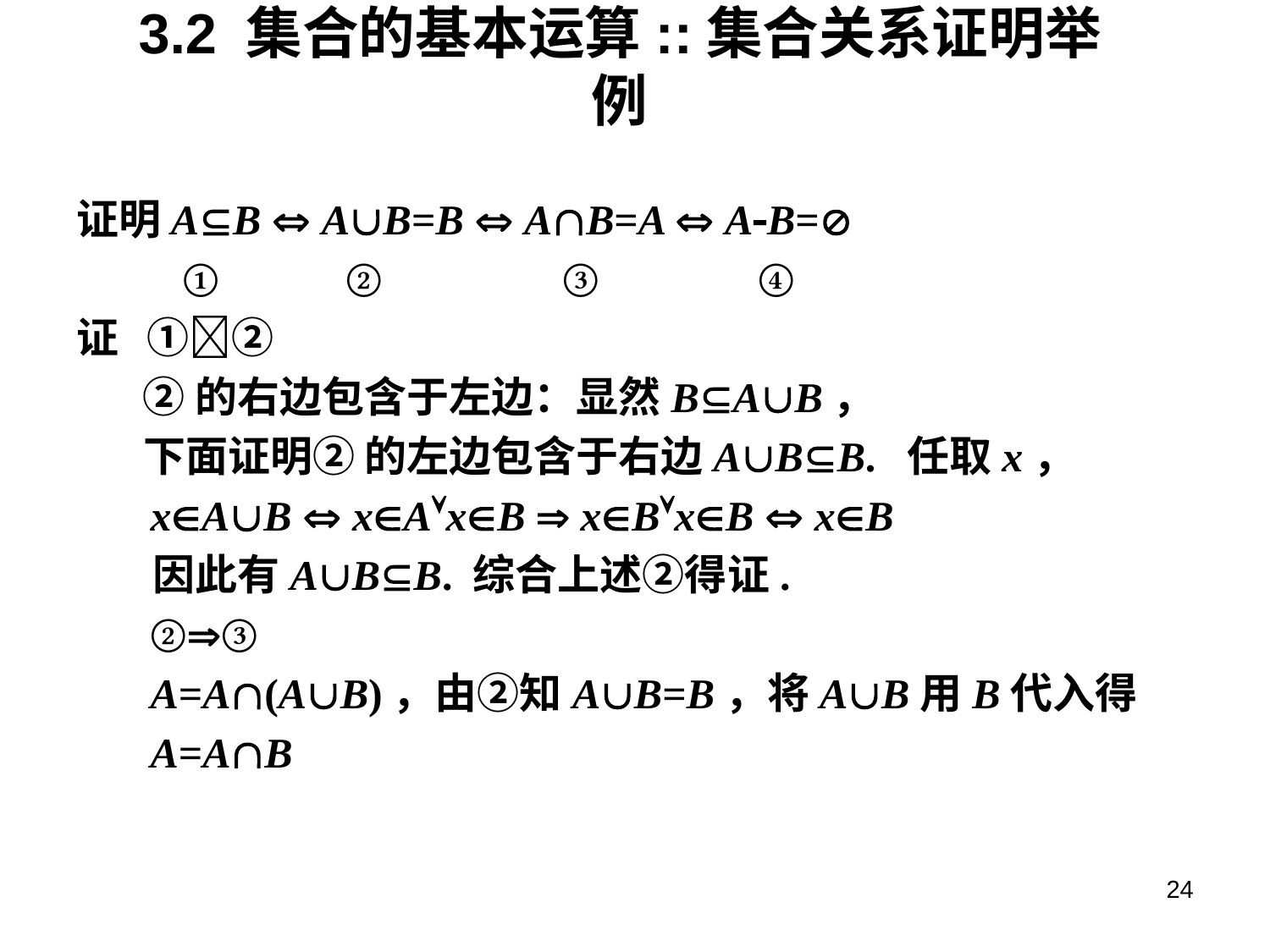

# 3.2 集合的基本运算::集合关系证明举例
证明A⊆B ⇔ A∪B=B ⇔ A∩B=A ⇔ A−B=∅
          ①            ②                 ③               ④
证   ①⇒②
       ②的右边包含于左边：显然B⊆A∪B，
      下面证明② 的左边包含于右边A∪B⊆B.  任取x，
       x∈A∪B ⇔ x∈A∨x∈B ⇒ x∈B∨x∈B ⇔ x∈B
       因此有A∪B⊆B. 综合上述②得证.
       ②⇒③
       A=A∩(A∪B)，由②知A∪B=B，将A∪B用B代入得
       A=A∩B
24